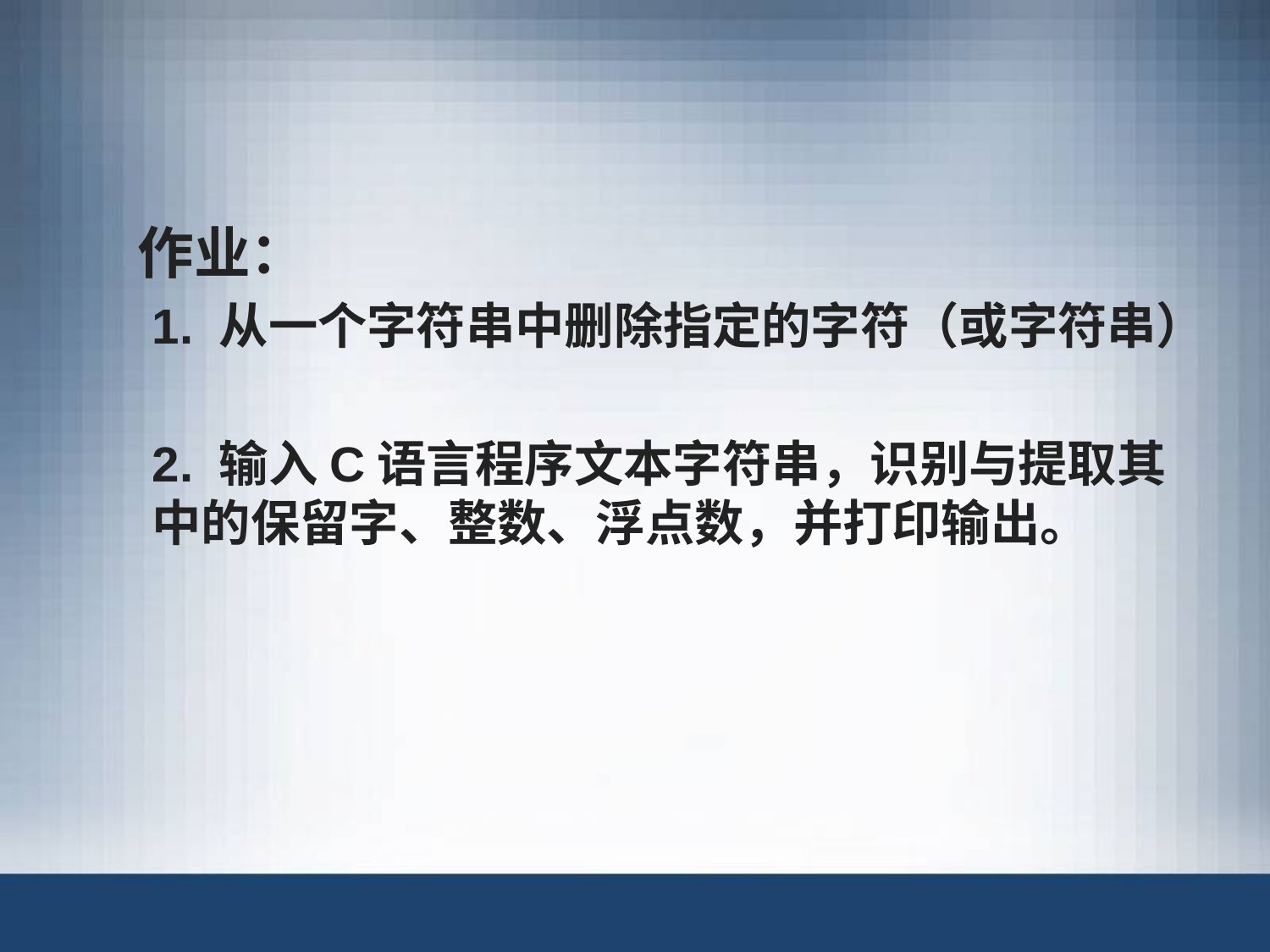

# 作业：
1. 从一个字符串中删除指定的字符（或字符串）

2. 输入C语言程序文本字符串，识别与提取其中的保留字、整数、浮点数，并打印输出。